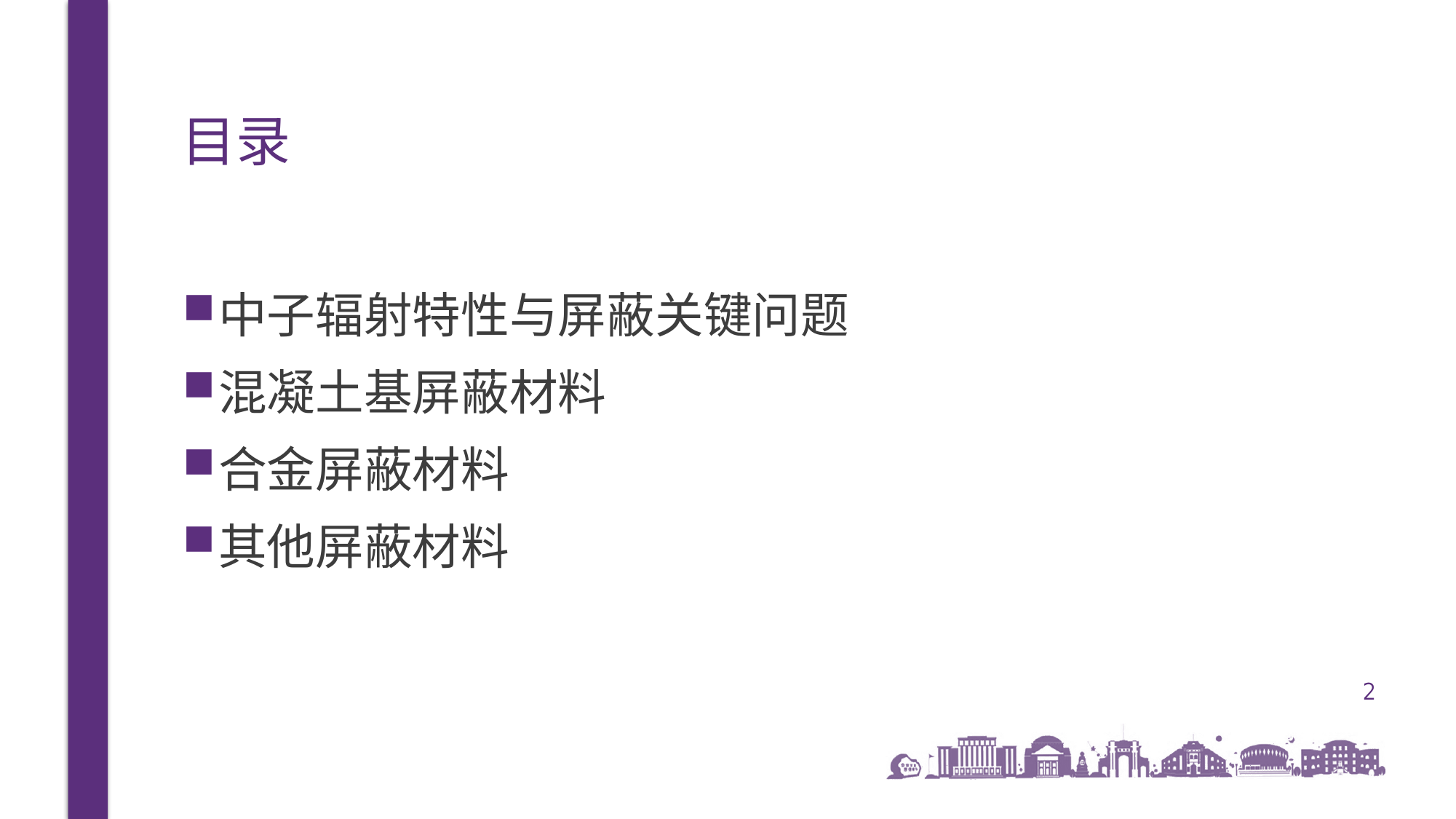

# 目录
中子辐射特性与屏蔽关键问题
混凝土基屏蔽材料
合金屏蔽材料
其他屏蔽材料

2